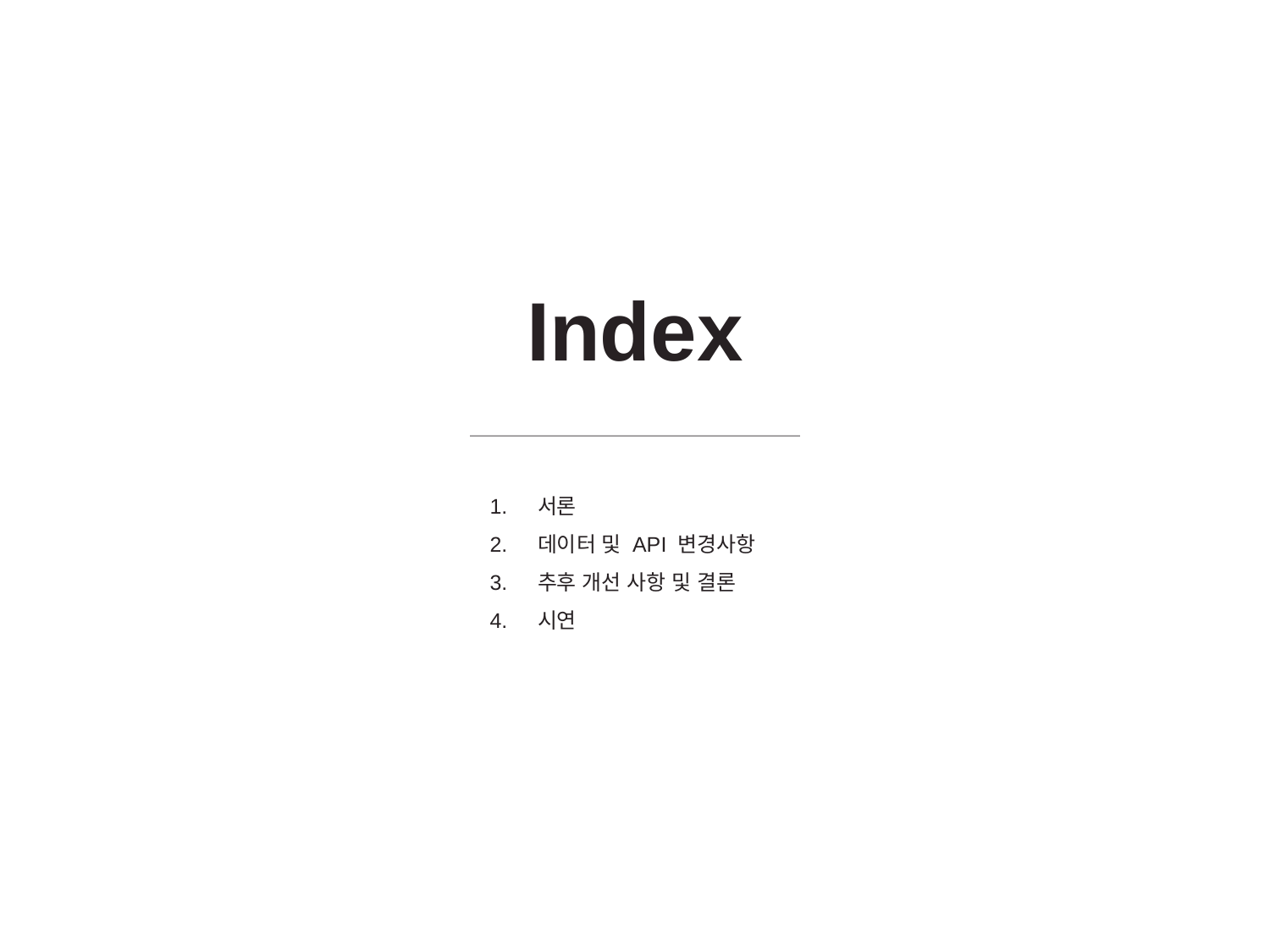

Index
서론
데이터 및 API 변경사항
추후 개선 사항 및 결론
시연